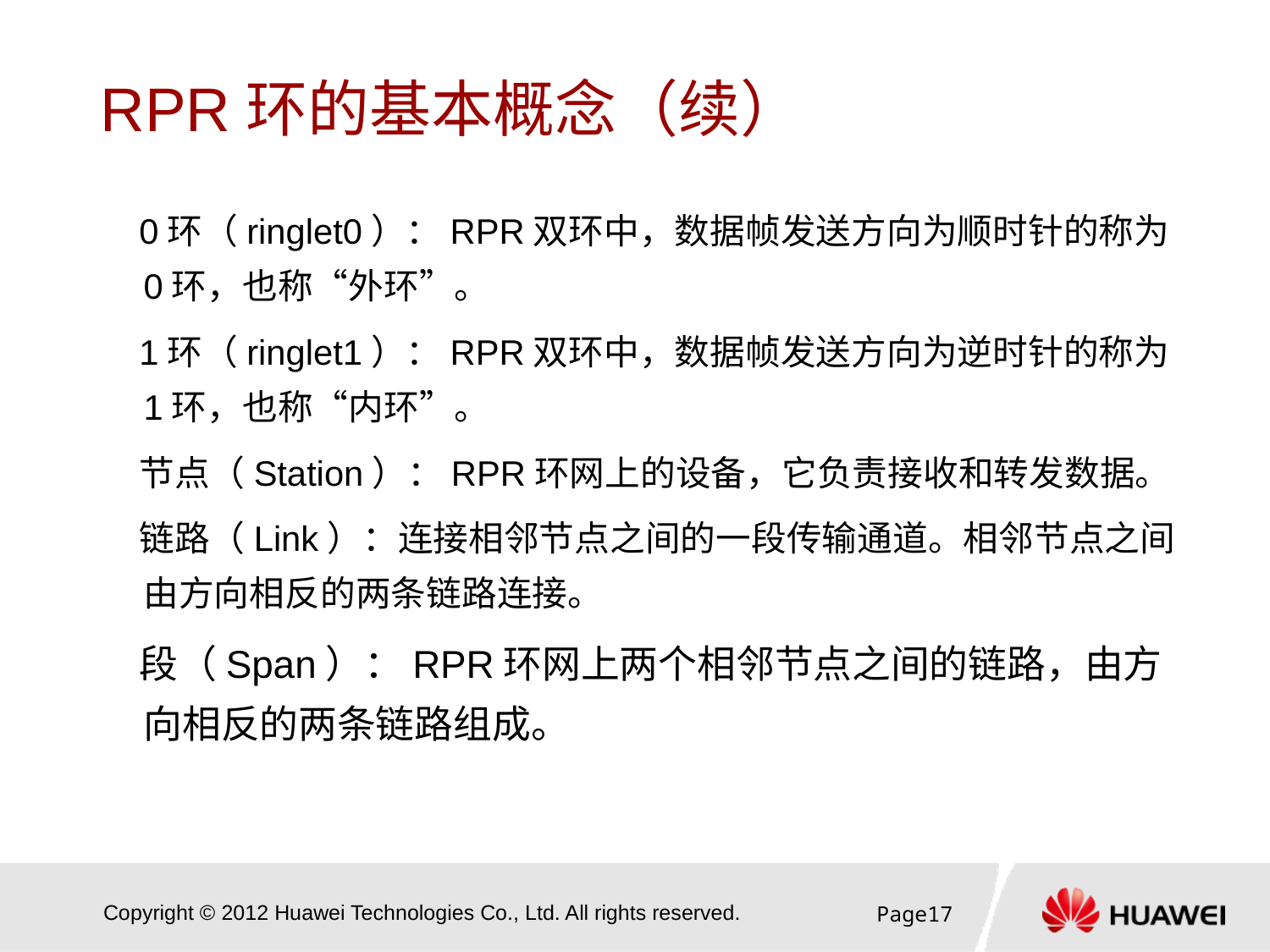

# RPR环的基本概念（续）
0环（ringlet0）：RPR双环中，数据帧发送方向为顺时针的称为0环，也称“外环”。
1环（ringlet1）：RPR双环中，数据帧发送方向为逆时针的称为1环，也称“内环”。
节点（Station）：RPR环网上的设备，它负责接收和转发数据。
链路（Link）：连接相邻节点之间的一段传输通道。相邻节点之间由方向相反的两条链路连接。
段（Span）：RPR环网上两个相邻节点之间的链路，由方向相反的两条链路组成。
Page17